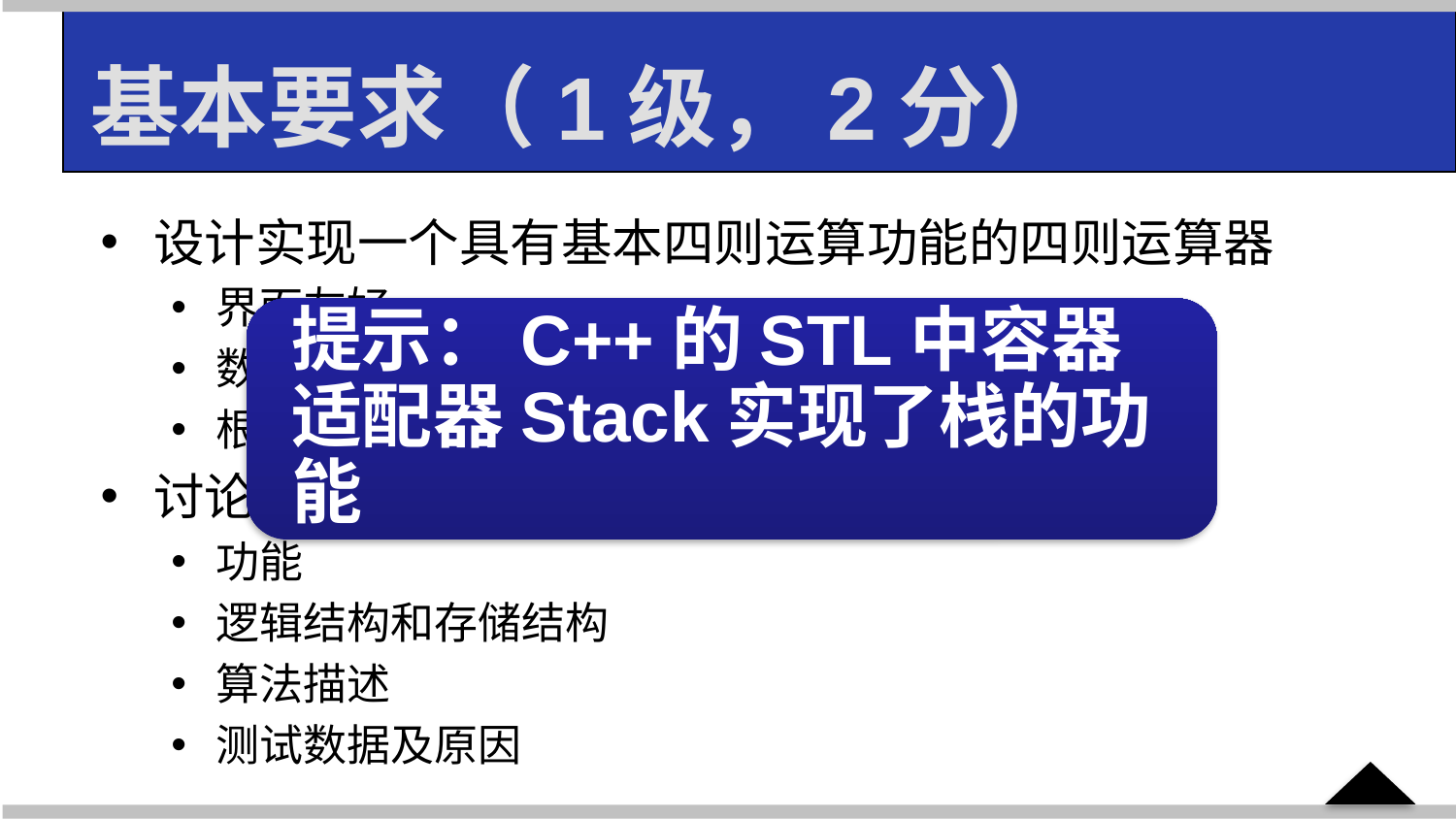

# 基本要求（1级，2分）
设计实现一个具有基本四则运算功能的四则运算器
界面友好
数据：＋，－，×，/，（，）,0~9
根据输入可以计算并显示结果
讨论确定
功能
逻辑结构和存储结构
算法描述
测试数据及原因
提示：C++的STL中容器适配器Stack实现了栈的功能